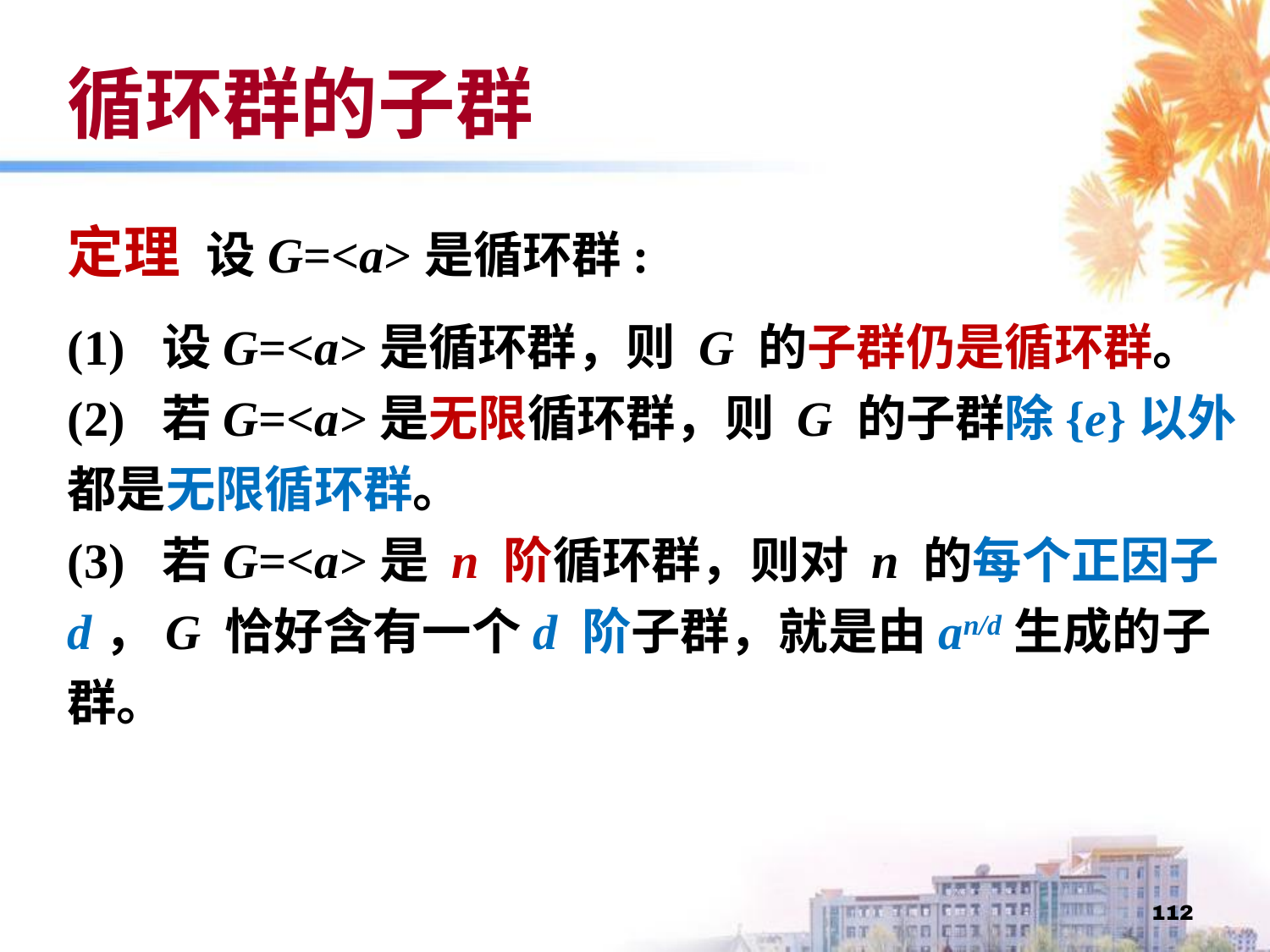

# 循环群的子群
定理  设G=<a>是循环群:
(1)  设G=<a>是循环群，则 G 的子群仍是循环群。
(2)  若G=<a>是无限循环群，则 G 的子群除{e}以外都是无限循环群。
(3)  若G=<a>是 n 阶循环群，则对 n 的每个正因子d，G 恰好含有一个d 阶子群，就是由an/d生成的子群。
112